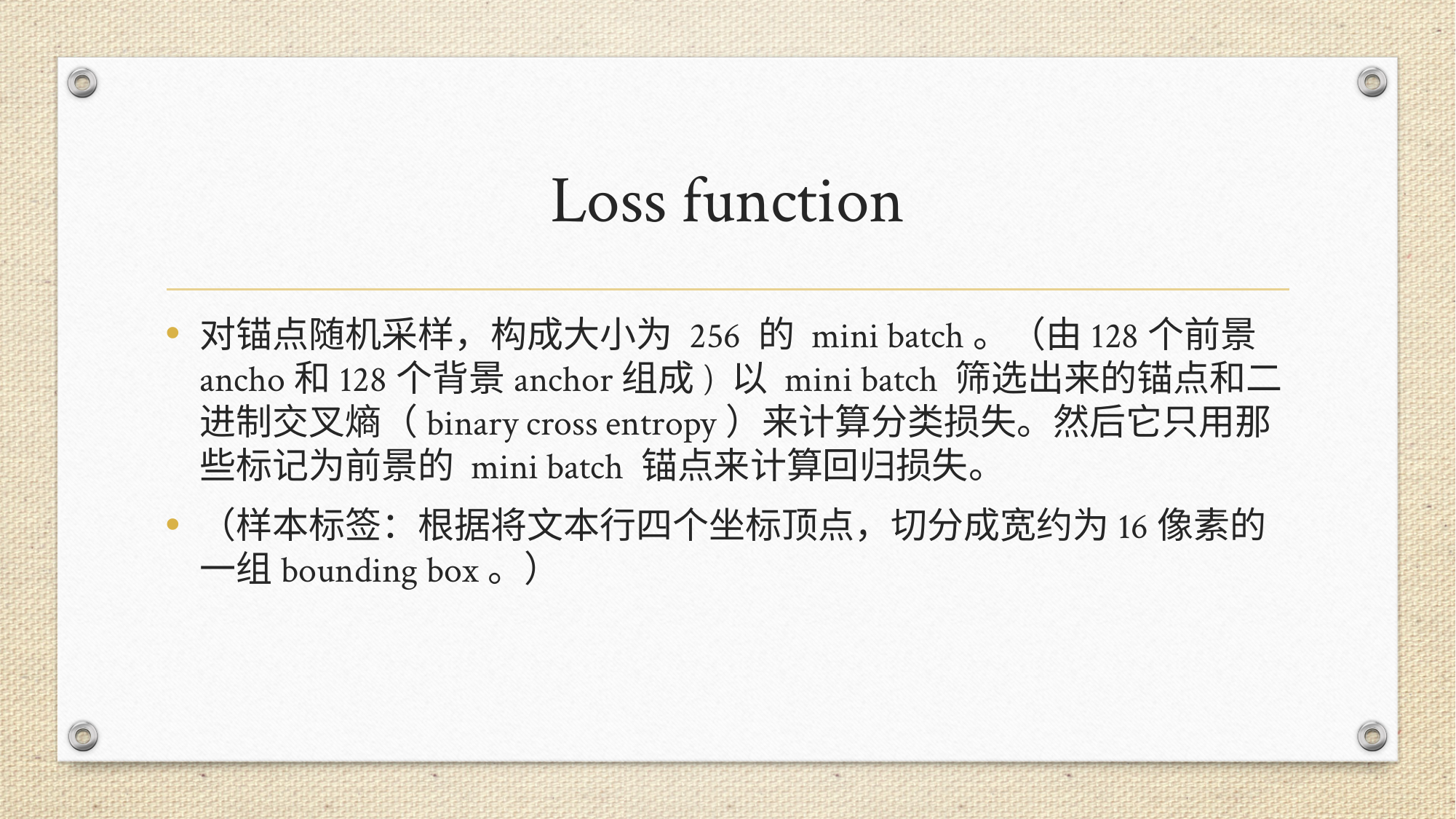

# Loss function
对锚点随机采样，构成大小为 256 的 mini batch。（由128个前景ancho和128个背景anchor组成) 以 mini batch 筛选出来的锚点和二进制交叉熵（binary cross entropy）来计算分类损失。然后它只用那些标记为前景的 mini batch 锚点来计算回归损失。
（样本标签：根据将文本行四个坐标顶点，切分成宽约为16像素的一组bounding box。）